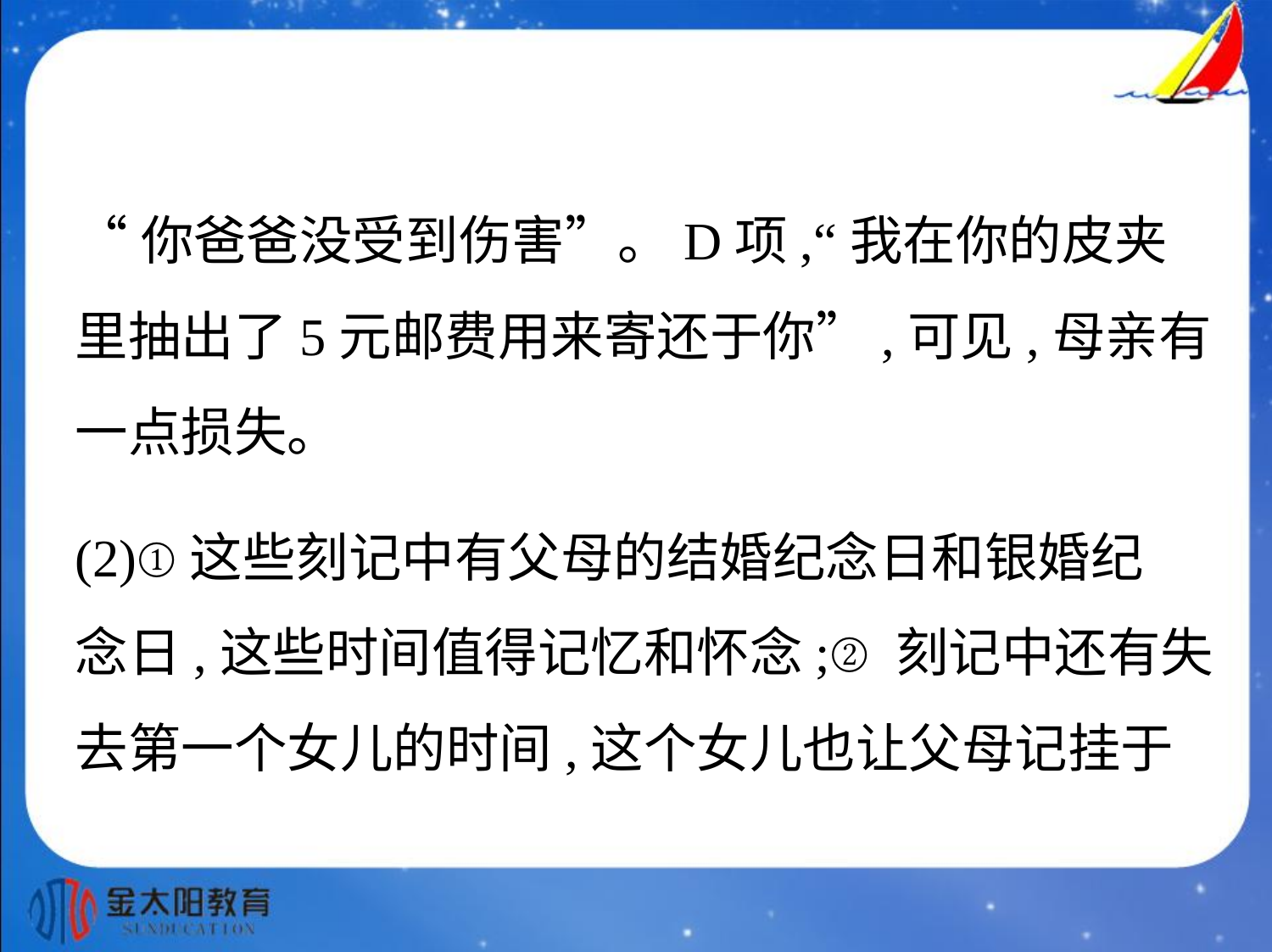

“你爸爸没受到伤害”。D项,“我在你的皮夹
里抽出了5元邮费用来寄还于你”,可见,母亲有
一点损失。
(2)①这些刻记中有父母的结婚纪念日和银婚纪
念日,这些时间值得记忆和怀念;②刻记中还有失
去第一个女儿的时间,这个女儿也让父母记挂于